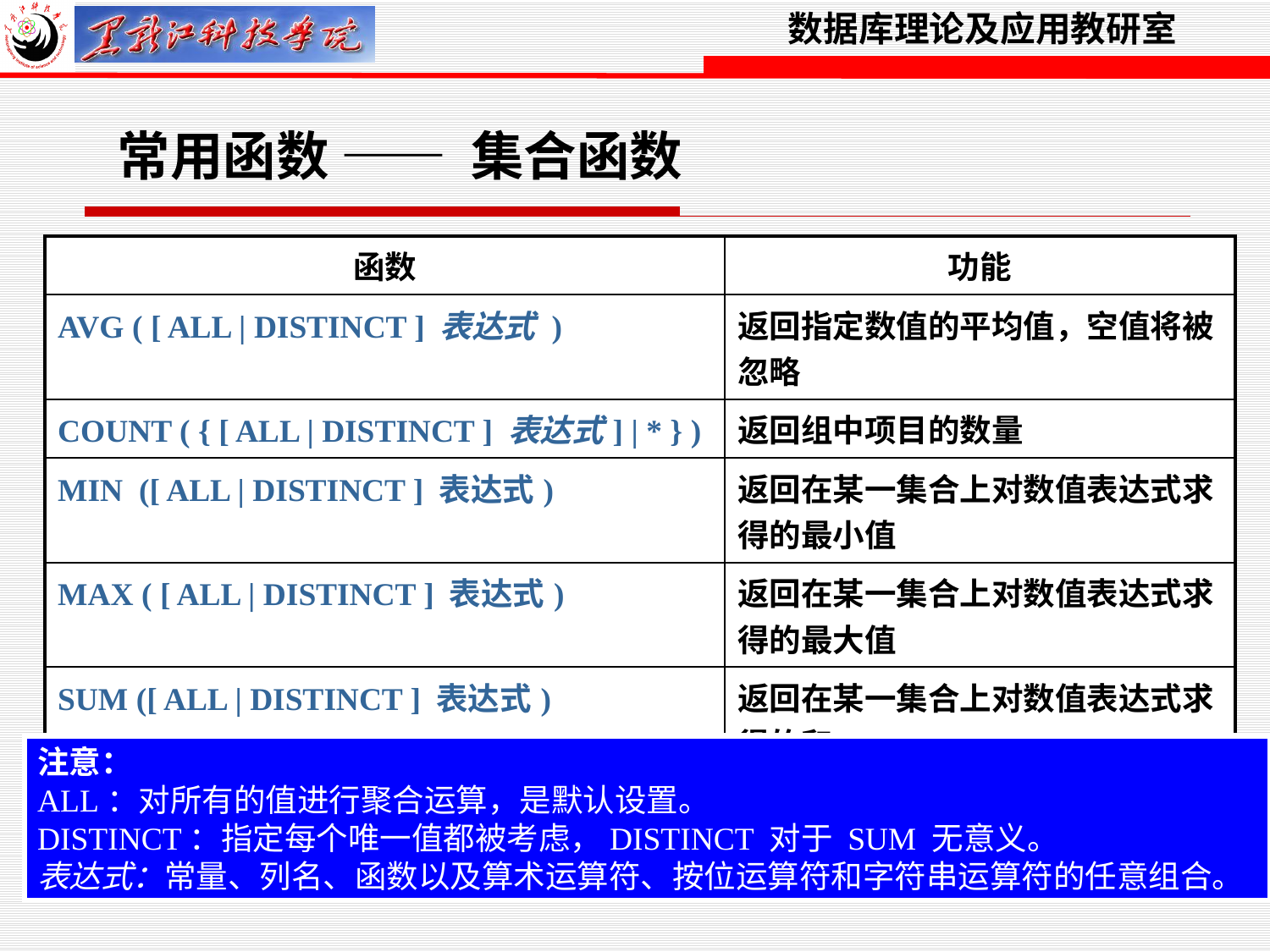

常用函数 ——  集合函数
| 函数 | 功能 |
| --- | --- |
| AVG ( [ ALL | DISTINCT ] 表达式 ) | 返回指定数值的平均值，空值将被忽略 |
| COUNT ( { [ ALL | DISTINCT ] 表达式] | \* } ) | 返回组中项目的数量 |
| MIN ([ ALL | DISTINCT ] 表达式) | 返回在某一集合上对数值表达式求得的最小值 |
| MAX ( [ ALL | DISTINCT ] 表达式) | 返回在某一集合上对数值表达式求得的最大值 |
| SUM ([ ALL | DISTINCT ] 表达式) | 返回在某一集合上对数值表达式求得的和。 |
注意：
ALL：对所有的值进行聚合运算，是默认设置。
DISTINCT：指定每个唯一值都被考虑，DISTINCT 对于 SUM 无意义。
表达式：常量、列名、函数以及算术运算符、按位运算符和字符串运算符的任意组合。